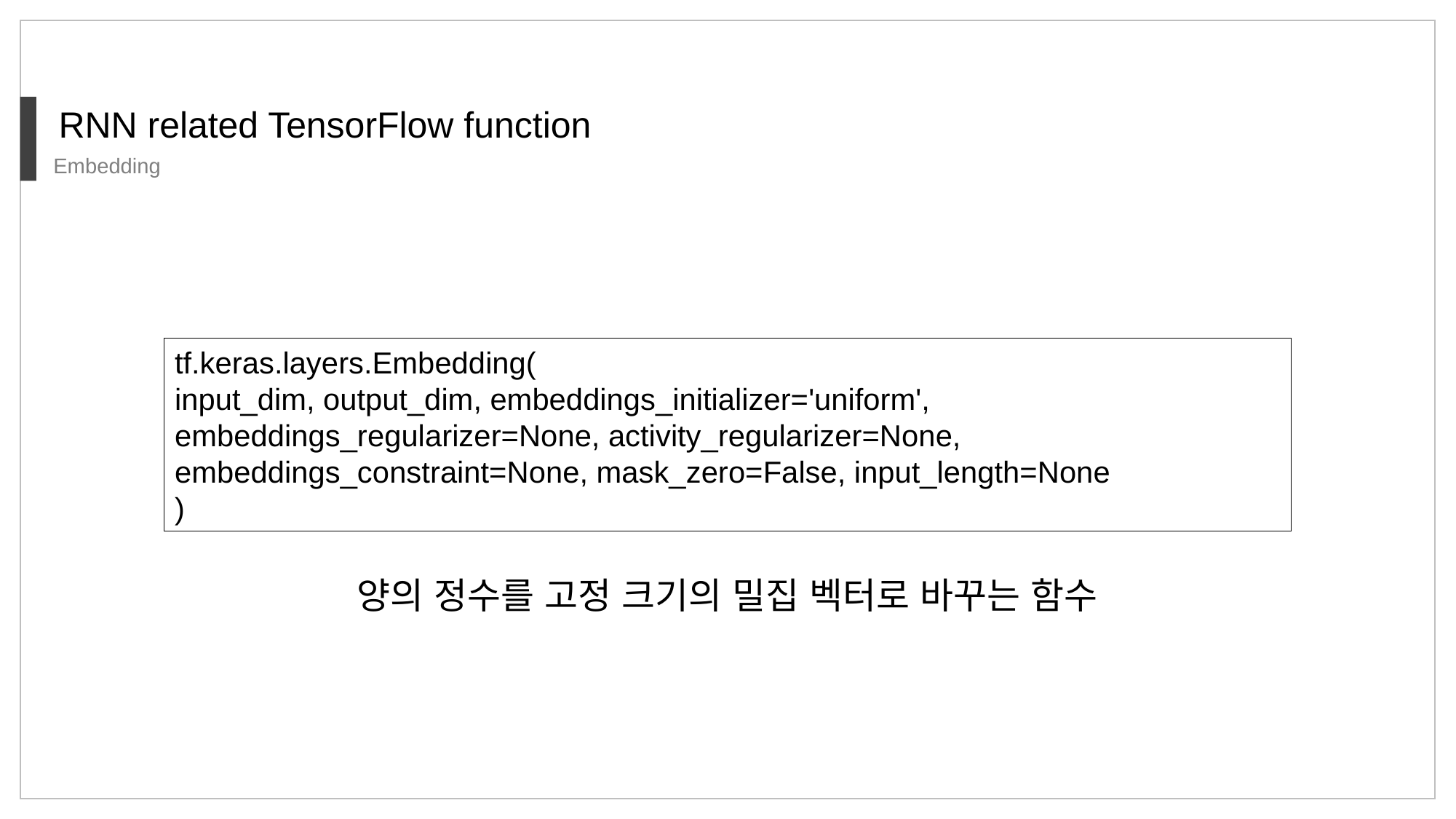

RNN related TensorFlow function

Embedding
tf.keras.layers.Embedding(
input_dim, output_dim, embeddings_initializer='uniform',
embeddings_regularizer=None, activity_regularizer=None,
embeddings_constraint=None, mask_zero=False, input_length=None
)
양의 정수를 고정 크기의 밀집 벡터로 바꾸는 함수